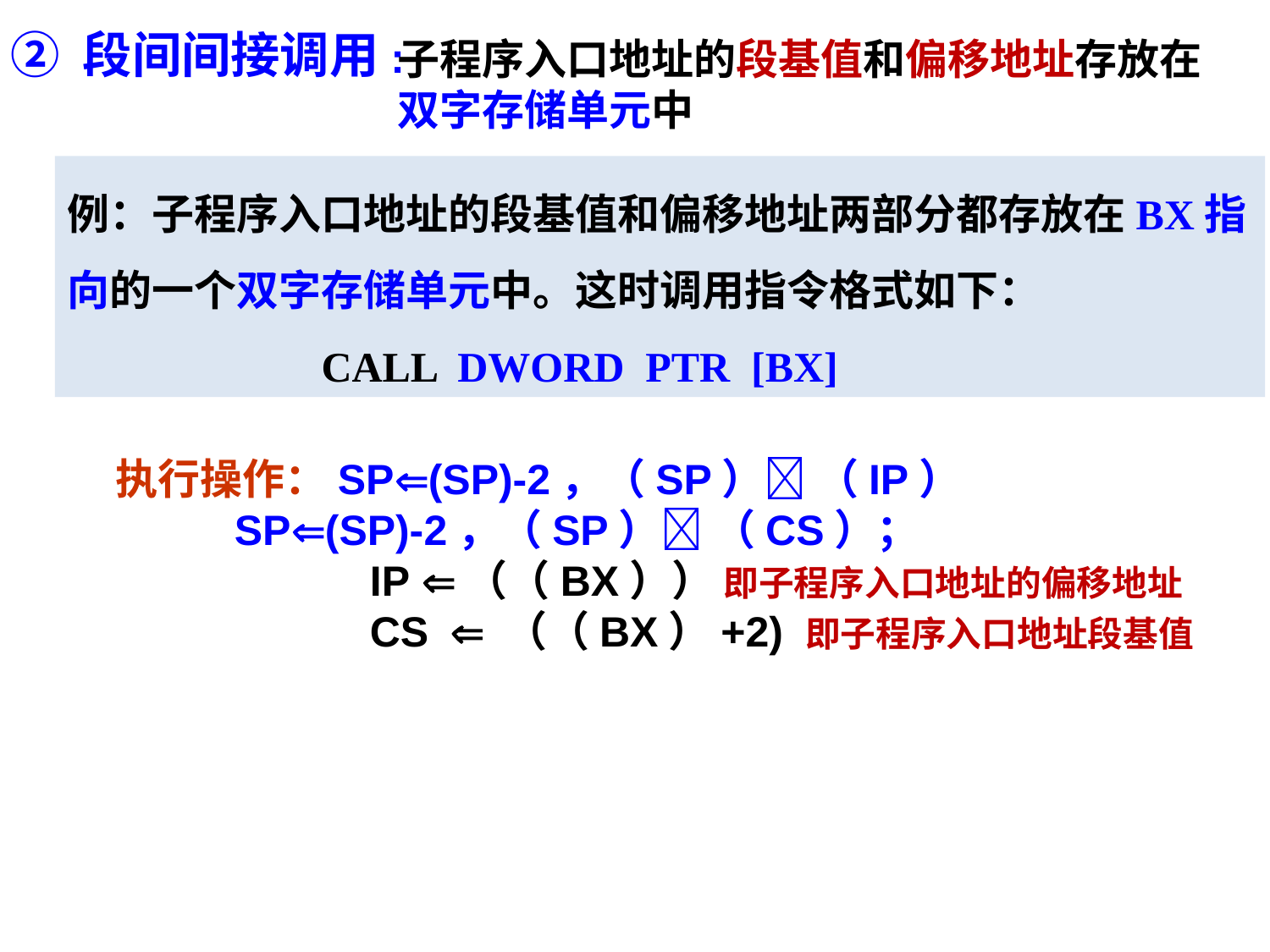

② 段间间接调用:
子程序入口地址的段基值和偏移地址存放在
双字存储单元中
例：子程序入口地址的段基值和偏移地址两部分都存放在BX指向的一个双字存储单元中。这时调用指令格式如下：
		CALL  DWORD  PTR  [BX]
执行操作：SP⇐(SP)-2，（SP）⇐ （IP）
          SP⇐(SP)-2，（SP）⇐ （CS）；
		IP ⇐（（BX）） 即子程序入口地址的偏移地址
                        CS  ⇐ （（BX）+2) 即子程序入口地址段基值
108